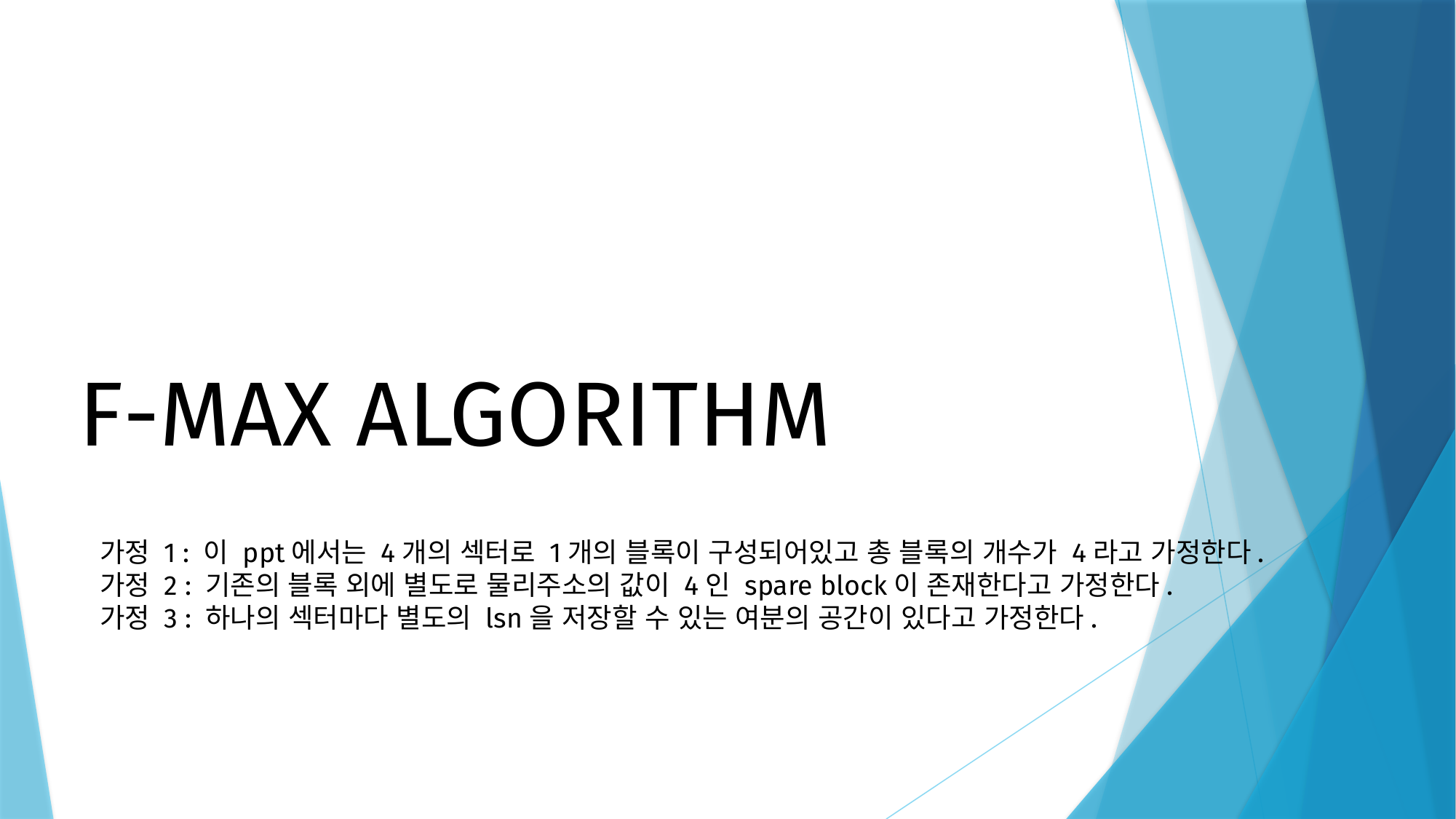

F-MAX ALGORITHM
가정 1 : 이 ppt에서는 4개의 섹터로 1개의 블록이 구성되어있고 총 블록의 개수가 4라고 가정한다.
가정 2 : 기존의 블록 외에 별도로 물리주소의 값이 4인 spare block이 존재한다고 가정한다.
가정 3 : 하나의 섹터마다 별도의 lsn을 저장할 수 있는 여분의 공간이 있다고 가정한다.